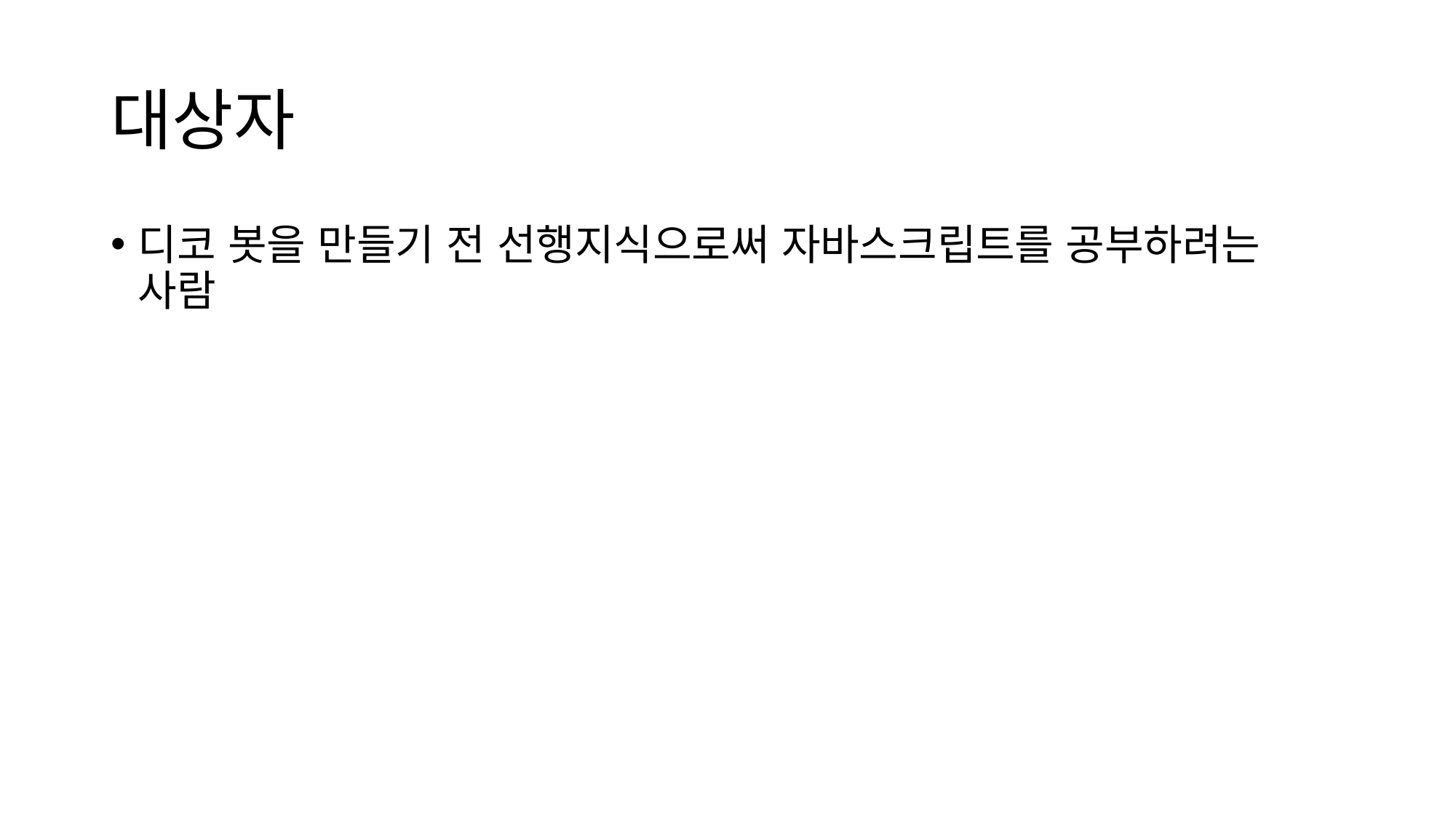

# 대상자
디코 봇을 만들기 전 선행지식으로써 자바스크립트를 공부하려는 사람